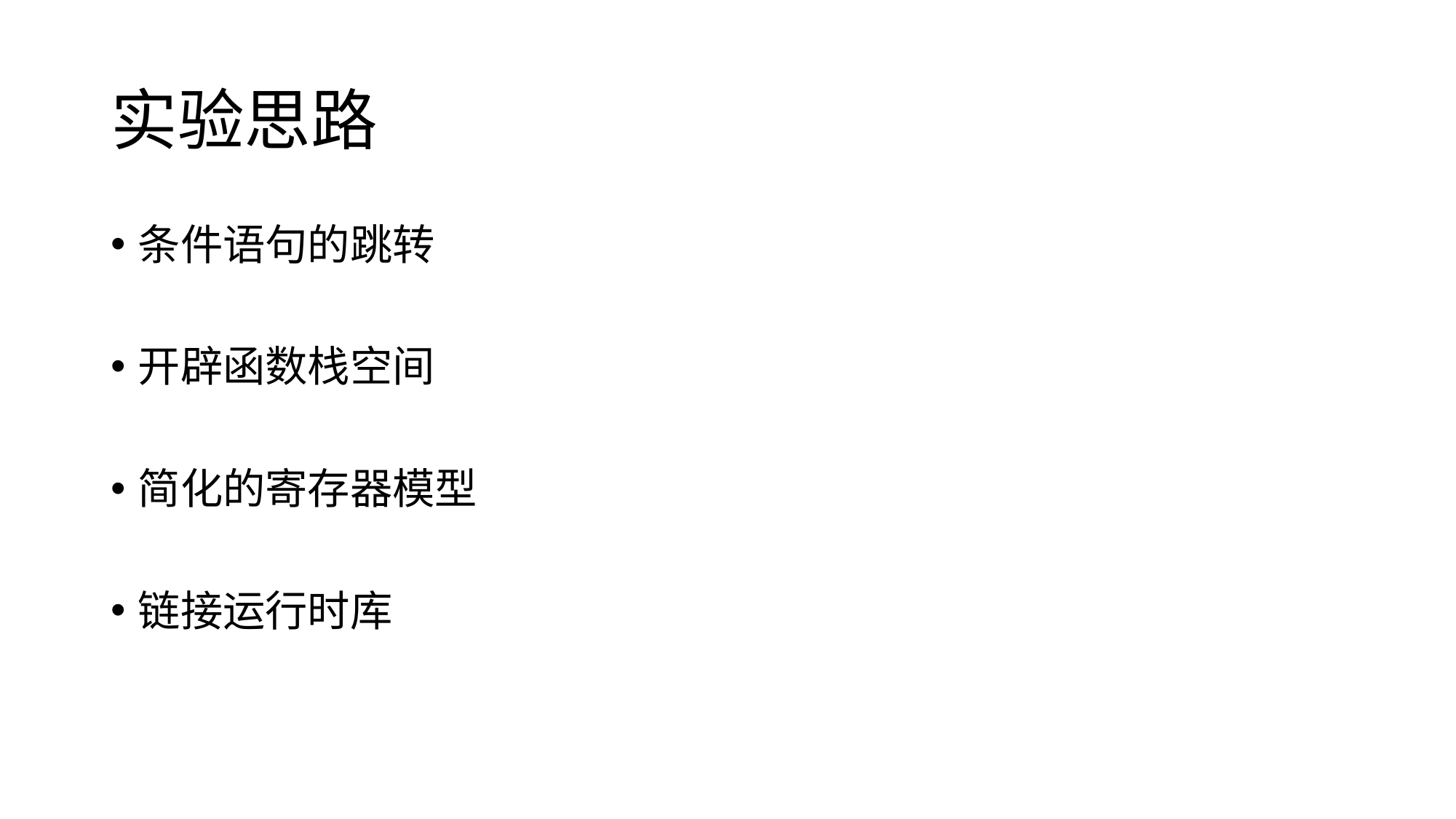

# 实验思路
条件语句的跳转

开辟函数栈空间

简化的寄存器模型

链接运行时库